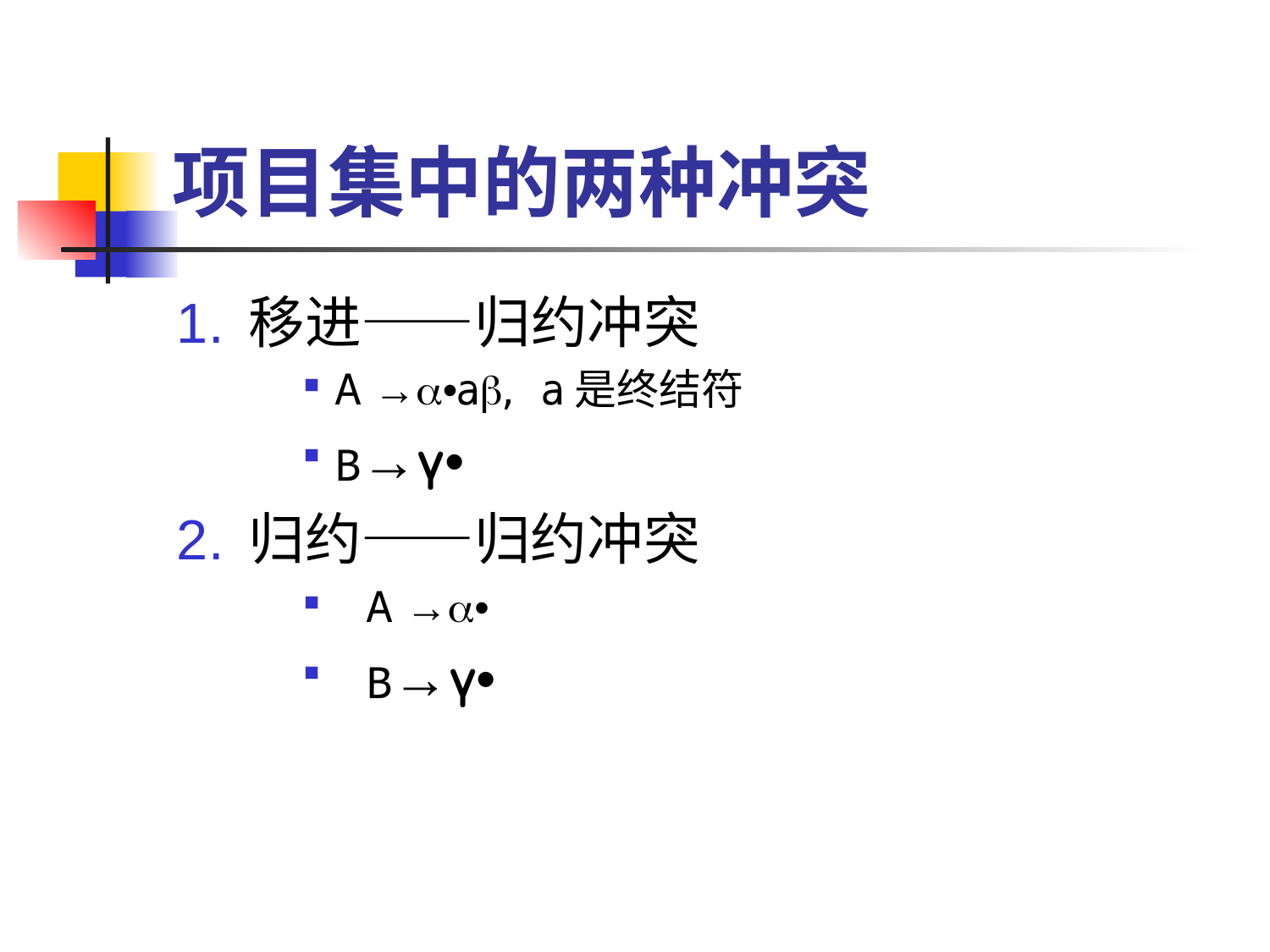

# 项目集中的两种冲突
移进——归约冲突
A →α•aβ,  a是终结符
B→γ•
归约——归约冲突
A →α•
B→γ•